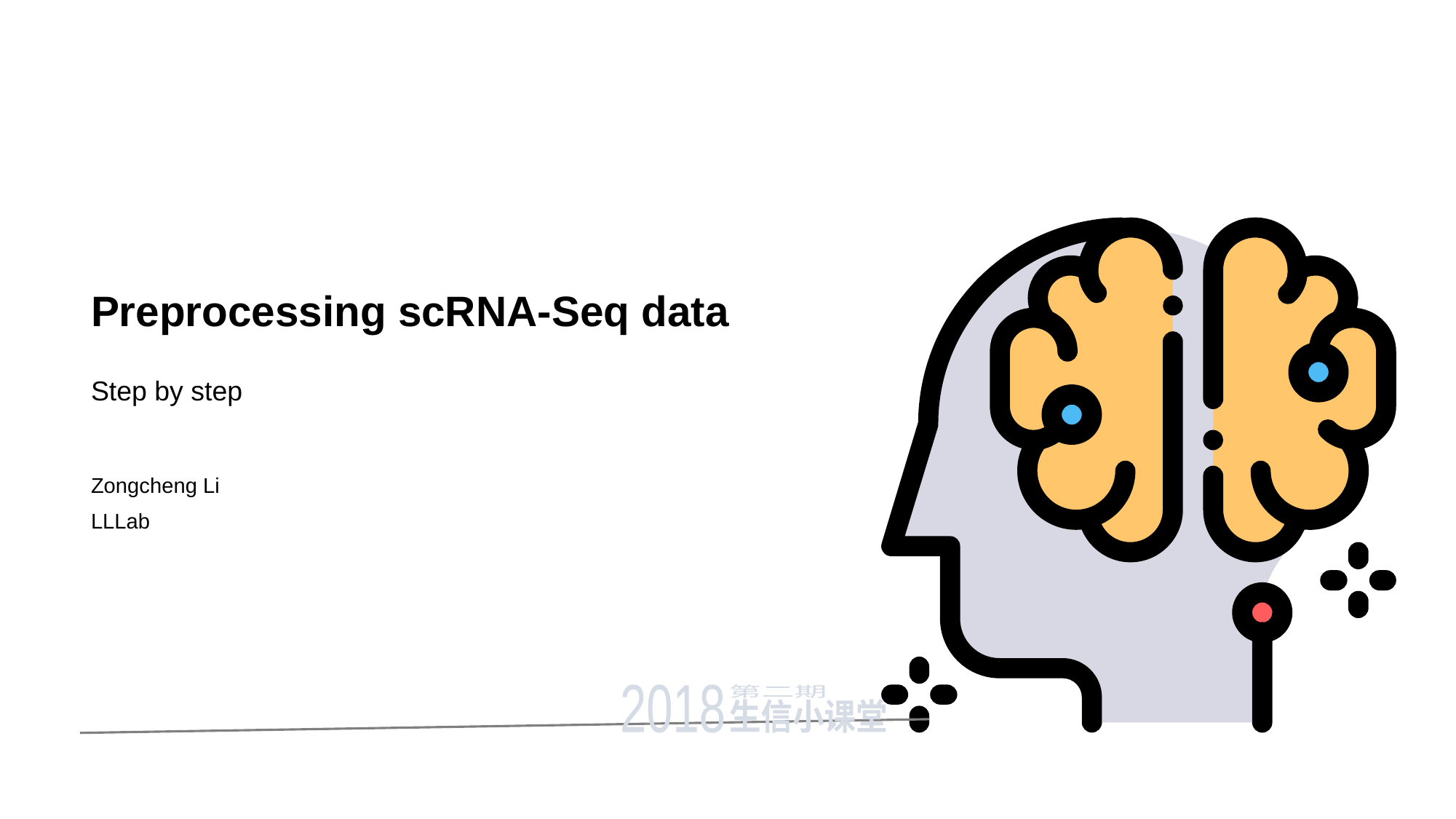

# Preprocessing scRNA-Seq data
Step by step
Zongcheng Li
LLLab
第二期
生信小课堂
2018